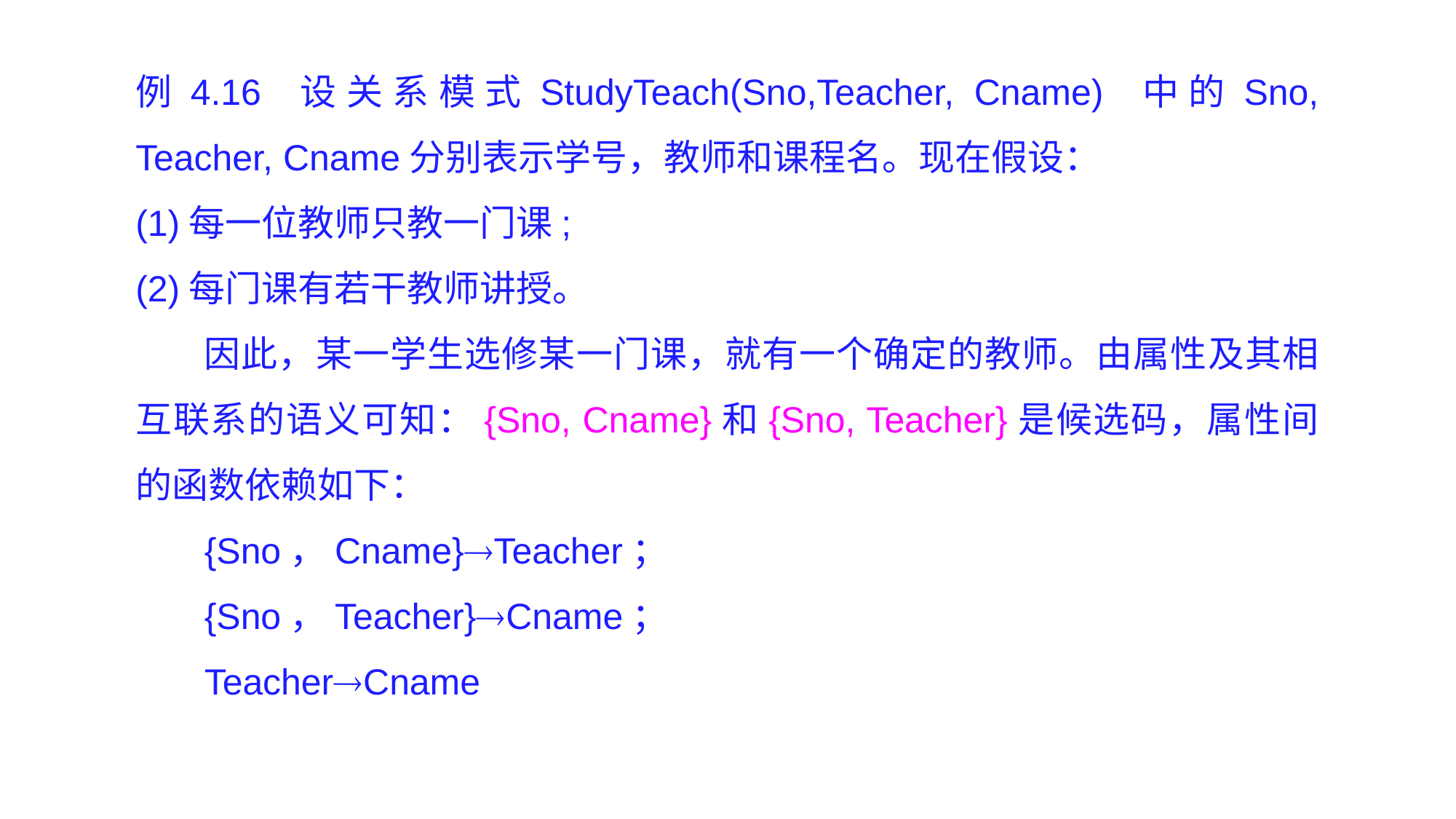

例4.16 设关系模式StudyTeach(Sno,Teacher, Cname) 中的Sno, Teacher, Cname分别表示学号，教师和课程名。现在假设：
(1)每一位教师只教一门课;
(2)每门课有若干教师讲授。
因此，某一学生选修某一门课，就有一个确定的教师。由属性及其相互联系的语义可知：{Sno, Cname}和{Sno, Teacher}是候选码，属性间的函数依赖如下：
{Sno，Cname}→Teacher；
{Sno，Teacher}→Cname；
Teacher→Cname